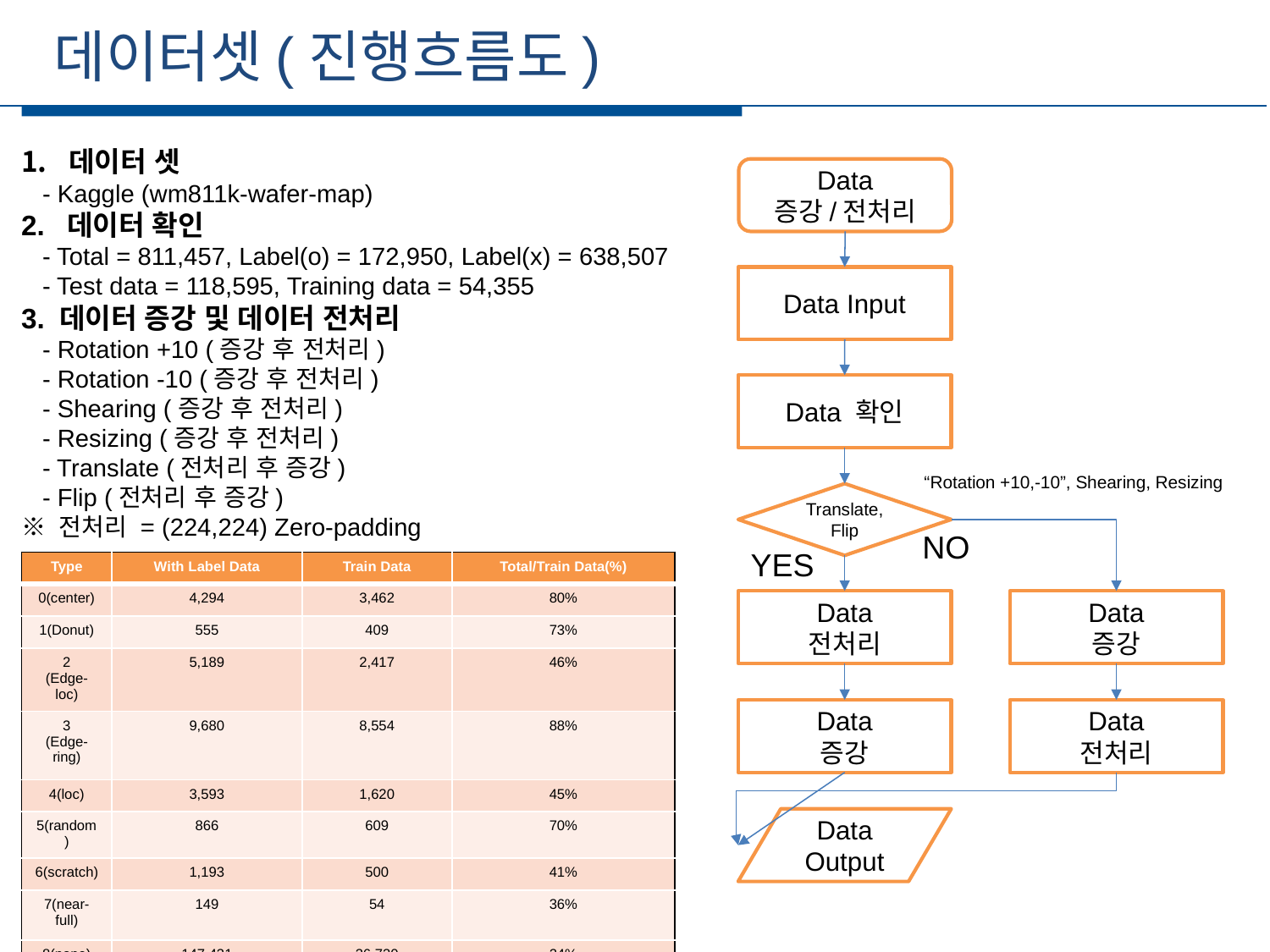

데이터셋(진행흐름도)
세부일정

데이터 셋
   - Kaggle (wm811k-wafer-map)
2.  데이터 확인
   - Total = 811,457, Label(o) = 172,950, Label(x) = 638,507
   - Test data = 118,595, Training data = 54,355
3. 데이터 증강 및 데이터 전처리
   - Rotation +10 (증강 후 전처리)
   - Rotation -10 (증강 후 전처리)
   - Shearing (증강 후 전처리)
   - Resizing (증강 후 전처리)
   - Translate (전처리 후 증강)
   - Flip (전처리 후 증강)
※ 전처리 = (224,224) Zero-padding
Data
증강/전처리
Data Input
Data 확인
“Rotation +10,-10”, Shearing, Resizing
Translate, Flip
NO
YES
| Type | With Label Data | Train Data | Total/Train Data(%) |
| --- | --- | --- | --- |
| 0(center) | 4,294 | 3,462 | 80% |
| 1(Donut) | 555 | 409 | 73% |
| 2 (Edge-loc) | 5,189 | 2,417 | 46% |
| 3 (Edge-ring) | 9,680 | 8,554 | 88% |
| 4(loc) | 3,593 | 1,620 | 45% |
| 5(random) | 866 | 609 | 70% |
| 6(scratch) | 1,193 | 500 | 41% |
| 7(near-full) | 149 | 54 | 36% |
| 8(none) | 147,431 | 36,730 | 24% |
Data
증강
Data
전처리
Data
증강
Data
전처리
Data Output